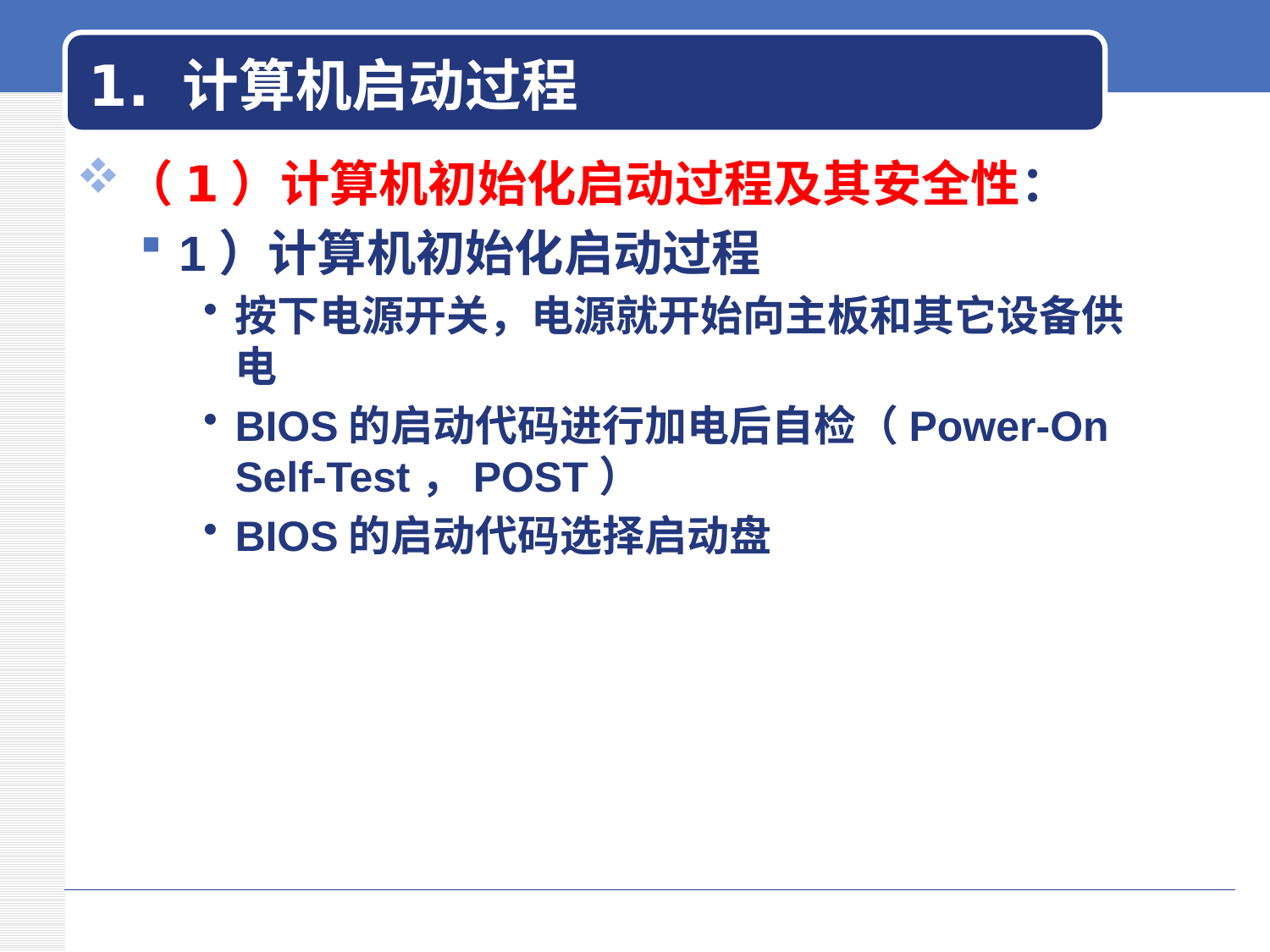

# 1. 计算机启动过程
（1）计算机初始化启动过程及其安全性：
1）计算机初始化启动过程
按下电源开关，电源就开始向主板和其它设备供电
BIOS的启动代码进行加电后自检（Power-On Self-Test，POST）
BIOS的启动代码选择启动盘